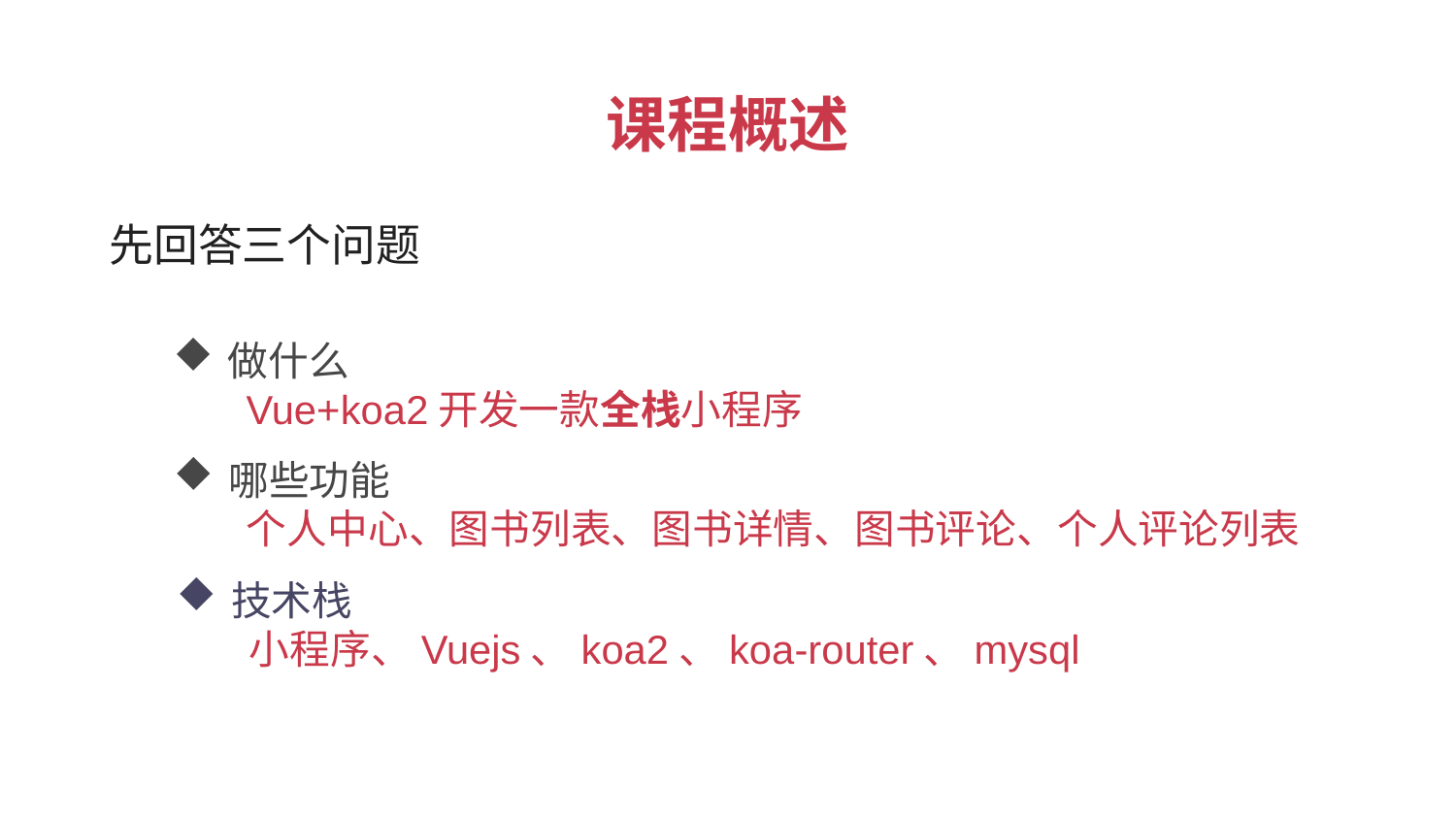

课程概述
 先回答三个问题
做什么
Vue+koa2开发一款全栈小程序
哪些功能
个人中心、图书列表、图书详情、图书评论、个人评论列表
技术栈
小程序、Vuejs、koa2、koa-router、mysql